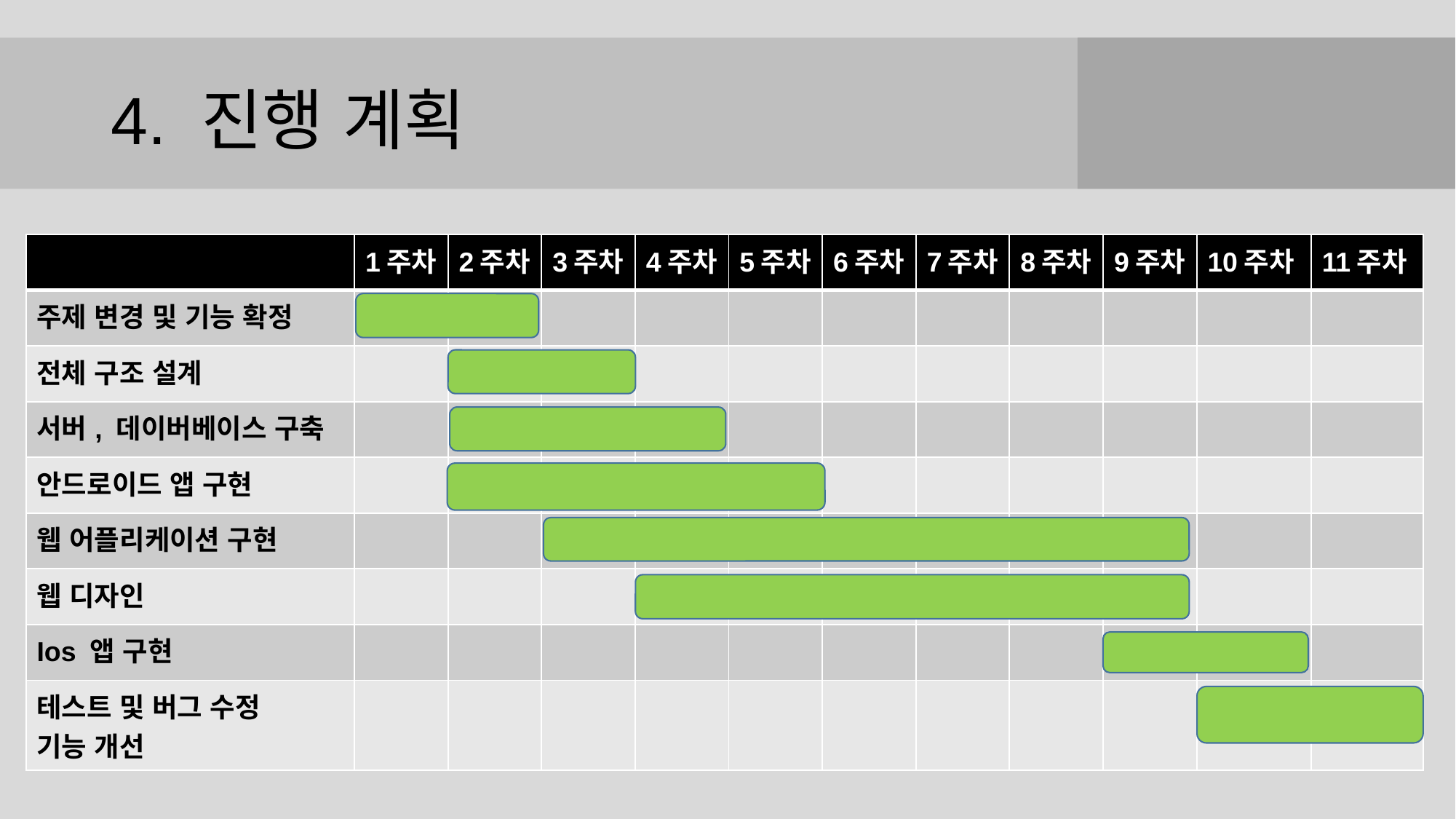

# 4. 진행 계획
|  | 1주차 | 2주차 | 3주차 | 4주차 | 5주차 | 6주차 | 7주차 | 8주차 | 9주차 | 10주차 | 11주차 |
| --- | --- | --- | --- | --- | --- | --- | --- | --- | --- | --- | --- |
| 주제 변경 및 기능 확정 |  |  |  |  |  |  |  |  |  |  |  |
| 전체 구조 설계 |  |  |  |  |  |  |  |  |  |  |  |
| 서버, 데이버베이스 구축 |  |  |  |  |  |  |  |  |  |  |  |
| 안드로이드 앱 구현 |  |  |  |  |  |  |  |  |  |  |  |
| 웹 어플리케이션 구현 |  |  |  |  |  |  |  |  |  |  |  |
| 웹 디자인 |  |  |  |  |  |  |  |  |  |  |  |
| Ios 앱 구현 |  |  |  |  |  |  |  |  |  |  |  |
| 테스트 및 버그 수정 기능 개선 |  |  |  |  |  |  |  |  |  |  |  |